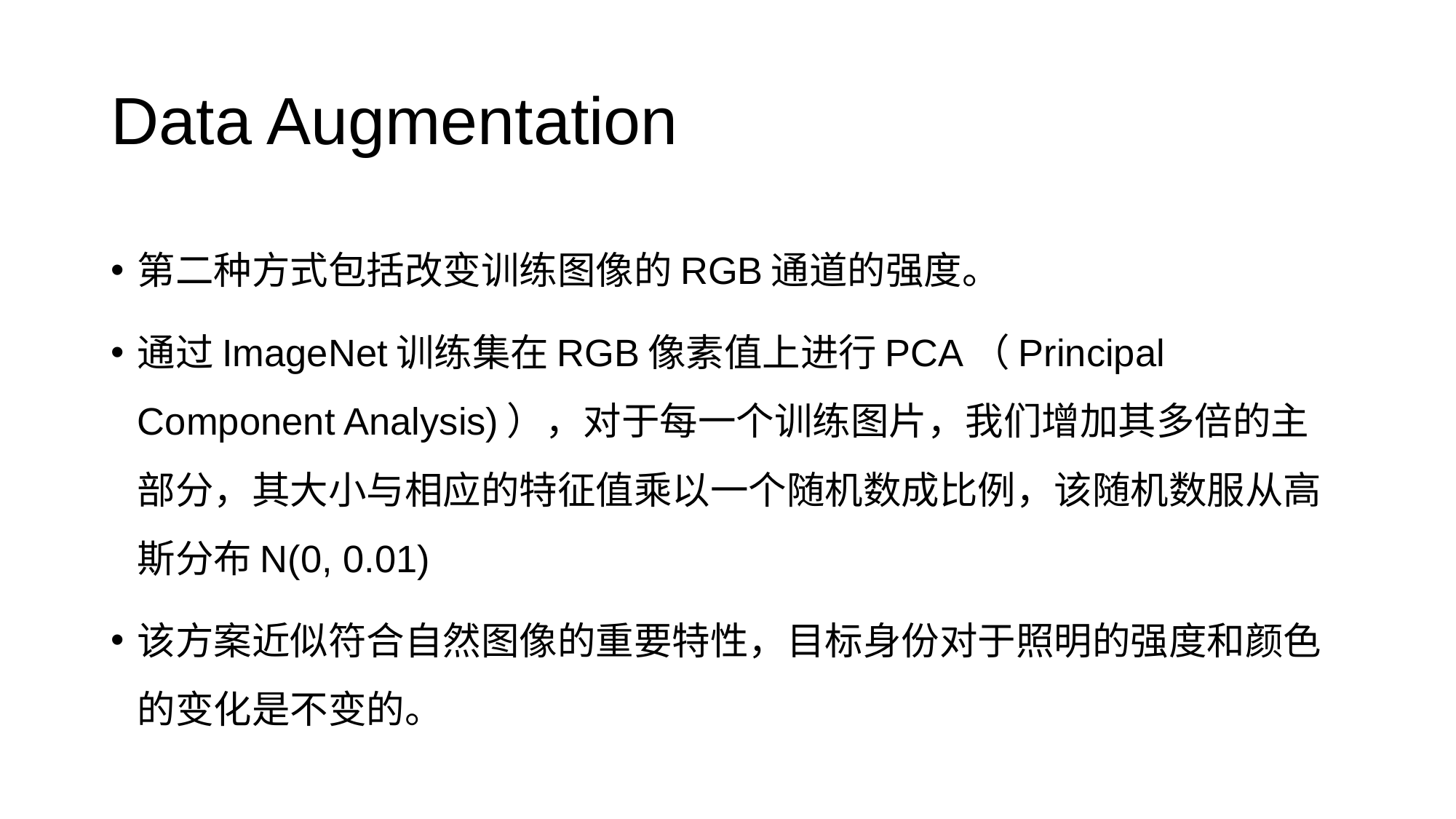

# Data Augmentation
第二种方式包括改变训练图像的RGB通道的强度。
通过ImageNet训练集在RGB像素值上进行PCA（Principal Component Analysis)），对于每一个训练图片，我们增加其多倍的主部分，其大小与相应的特征值乘以一个随机数成比例，该随机数服从高斯分布N(0, 0.01)
该方案近似符合自然图像的重要特性，目标身份对于照明的强度和颜色的变化是不变的。